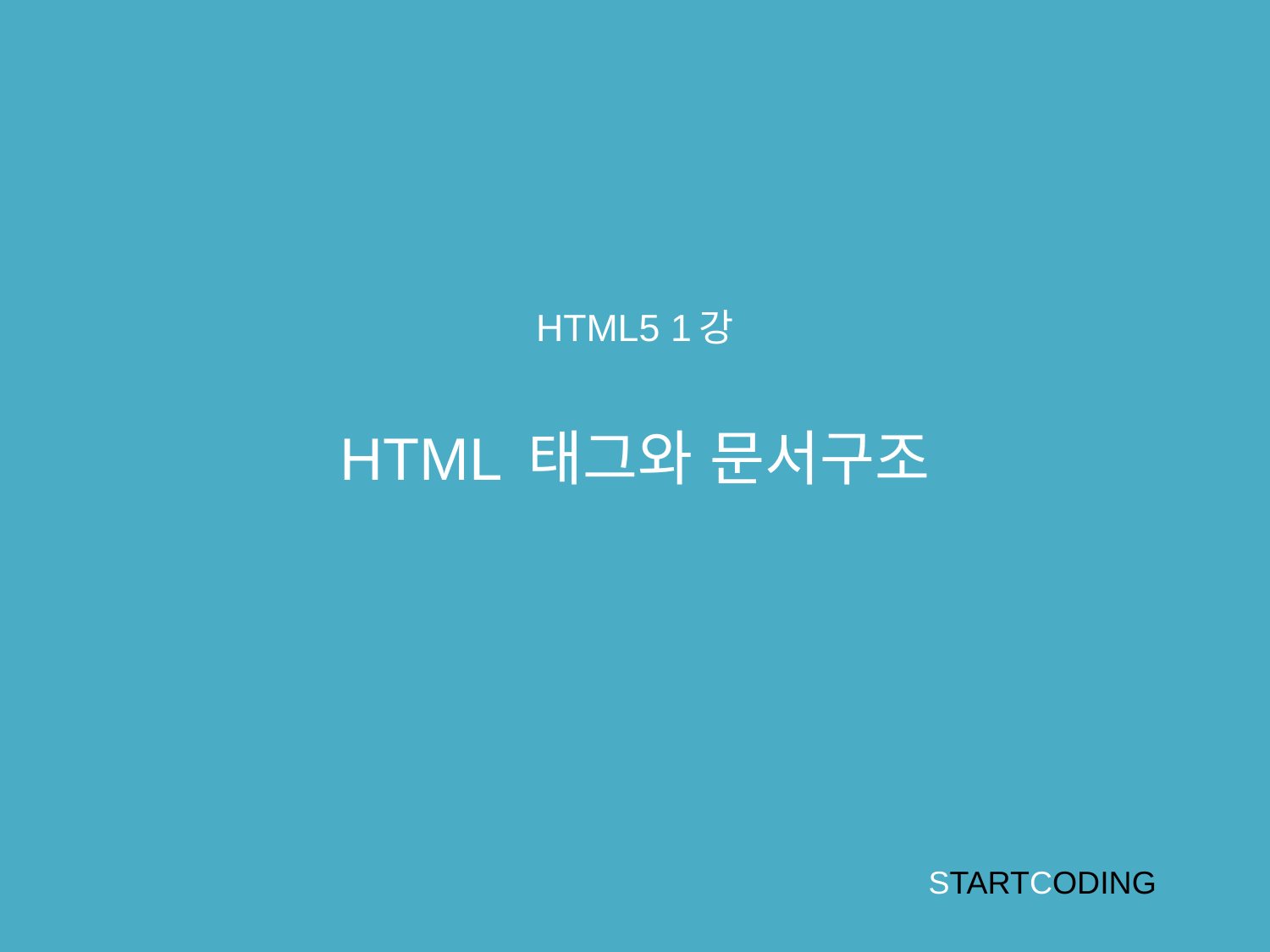

# HTML5 1강 HTML 태그와 문서구조
STARTCODING